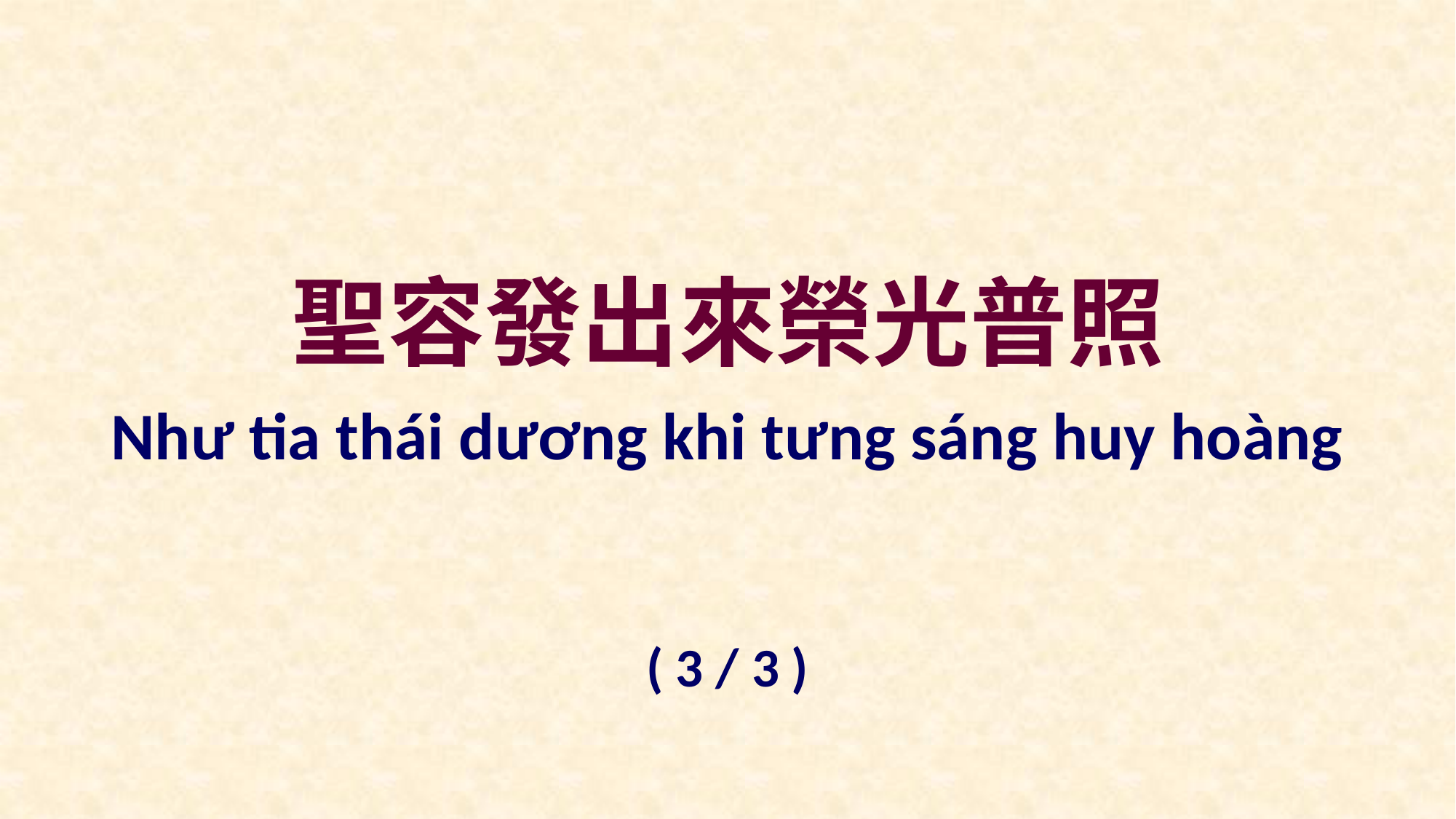

聖容發出來榮光普照
Như tia thái dương khi tưng sáng huy hoàng
( 3 / 3 )